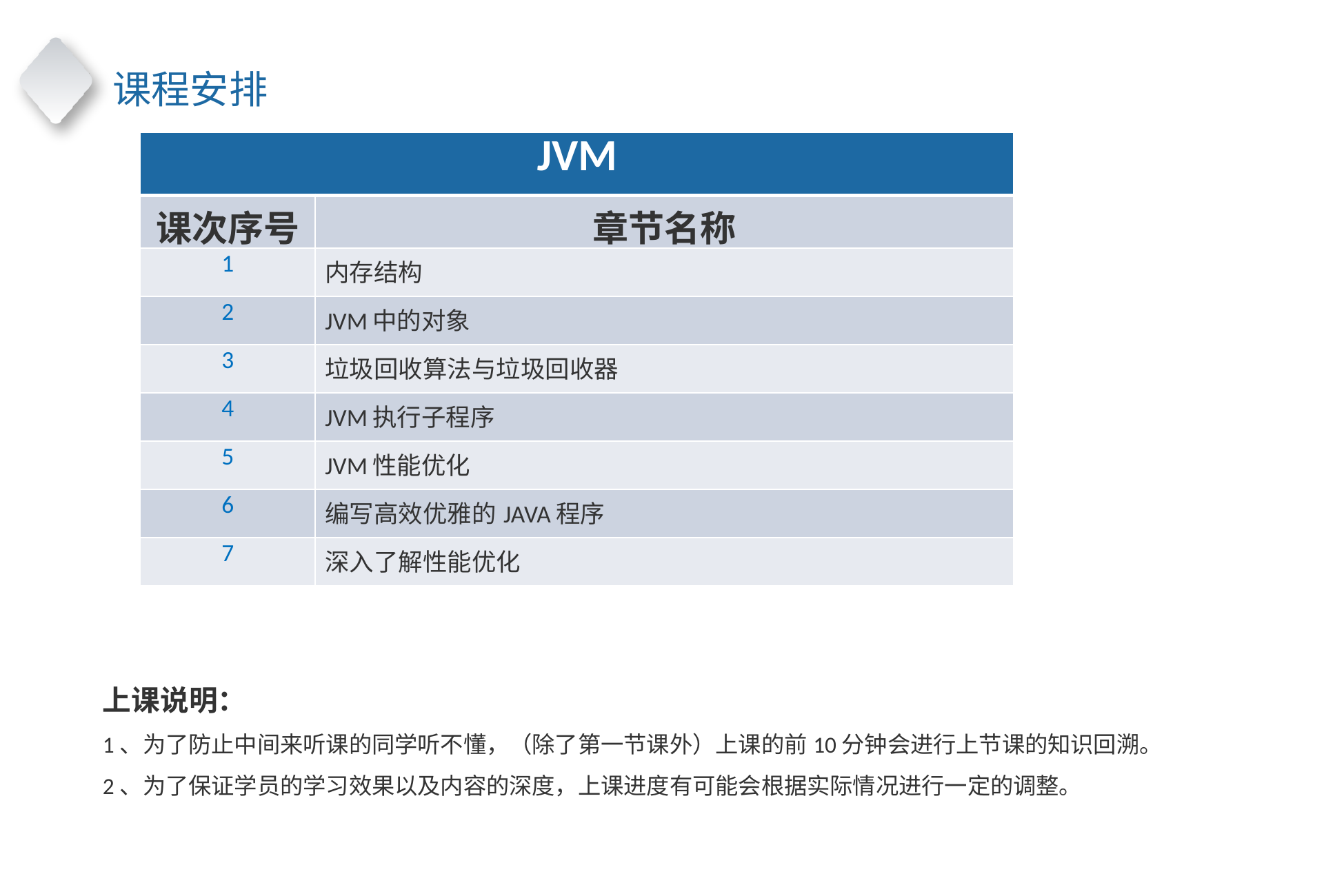

课程安排
| JVM |  |
| --- | --- |
| 课次序号 | 章节名称 |
| 1 | 内存结构 |
| 2 | JVM中的对象 |
| 3 | 垃圾回收算法与垃圾回收器 |
| 4 | JVM执行子程序 |
| 5 | JVM性能优化 |
| 6 | 编写高效优雅的JAVA程序 |
| 7 | 深入了解性能优化 |
上课说明：
1、为了防止中间来听课的同学听不懂，（除了第一节课外）上课的前10分钟会进行上节课的知识回溯。
2、为了保证学员的学习效果以及内容的深度，上课进度有可能会根据实际情况进行一定的调整。